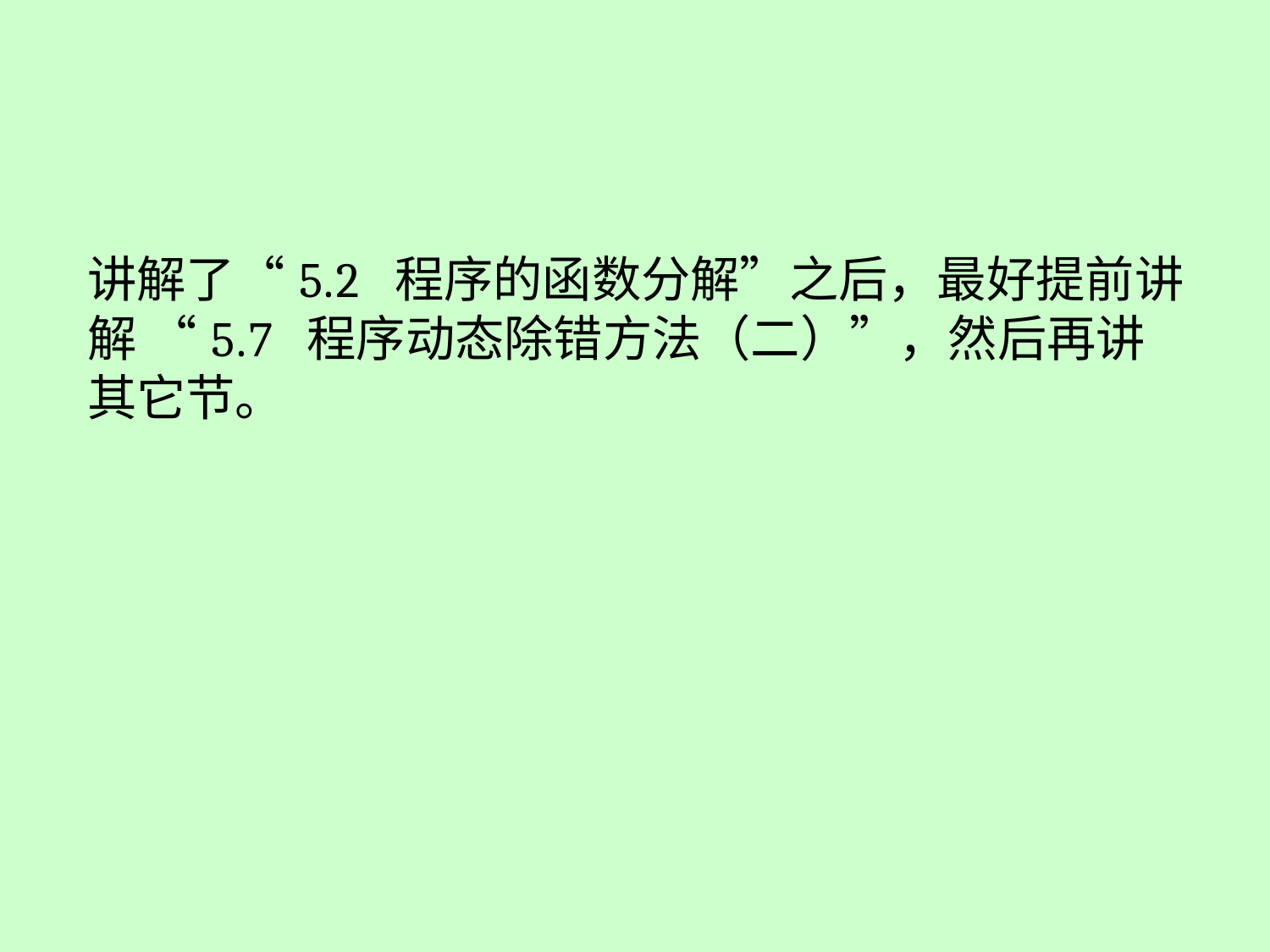

讲解了“5.2  程序的函数分解”之后，最好提前讲解 “5.7  程序动态除错方法（二）”，然后再讲其它节。
83